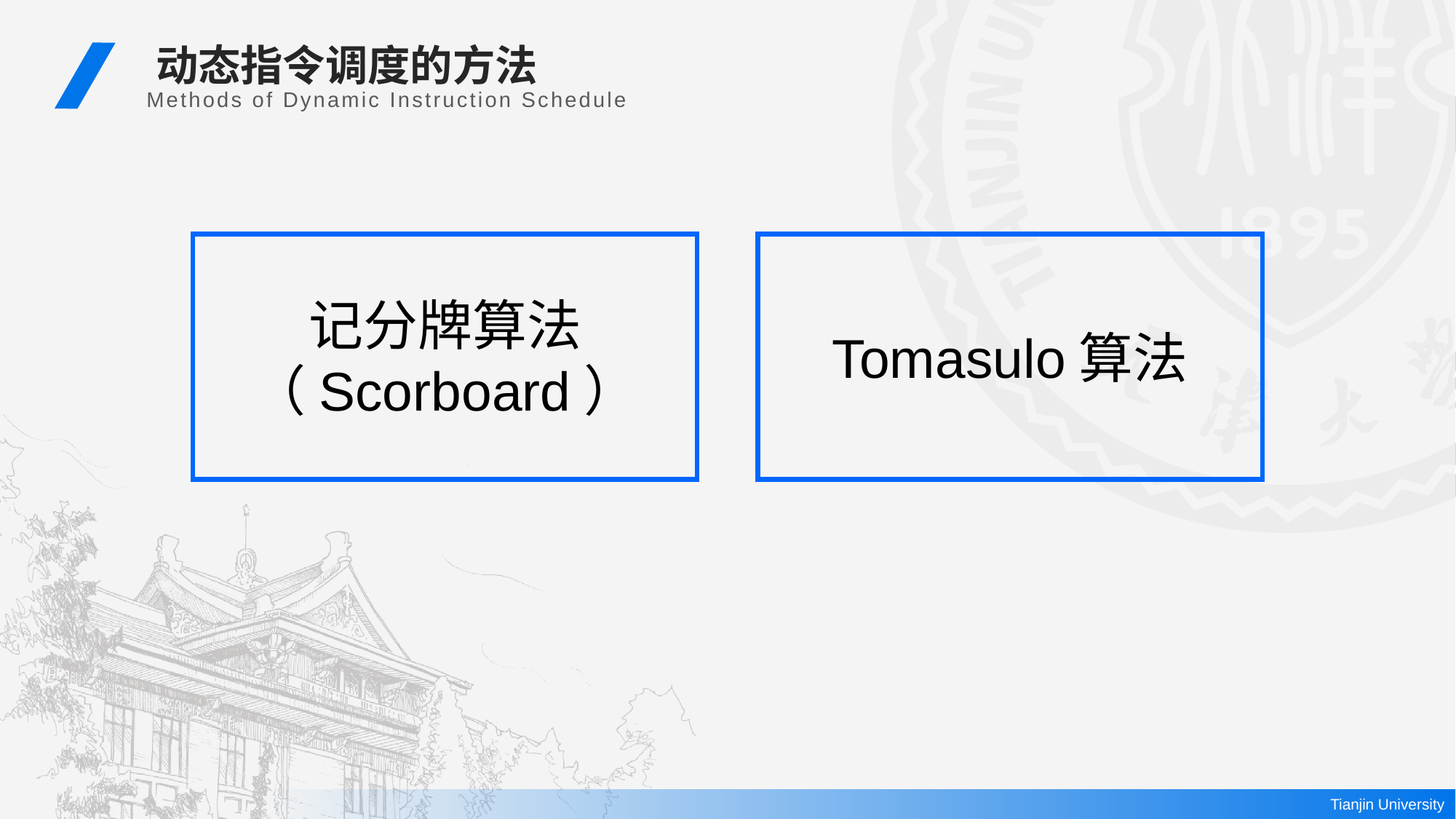

动态指令调度的方法
Methods of Dynamic Instruction Schedule
Tomasulo算法
记分牌算法
（Scorboard）